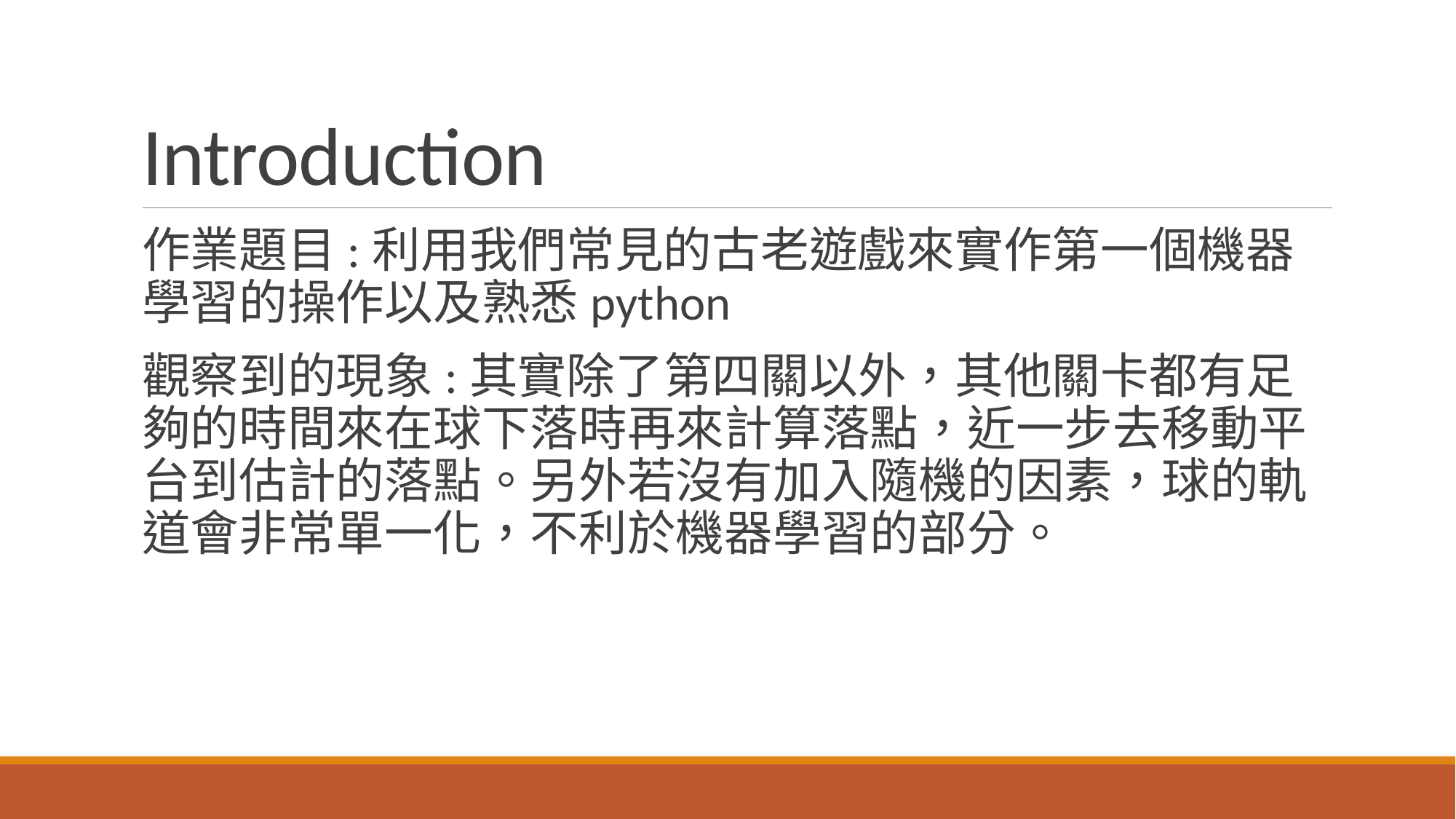

# Introduction
作業題目:利用我們常見的古老遊戲來實作第一個機器學習的操作以及熟悉python
觀察到的現象:其實除了第四關以外，其他關卡都有足夠的時間來在球下落時再來計算落點，近一步去移動平台到估計的落點。另外若沒有加入隨機的因素，球的軌道會非常單一化，不利於機器學習的部分。